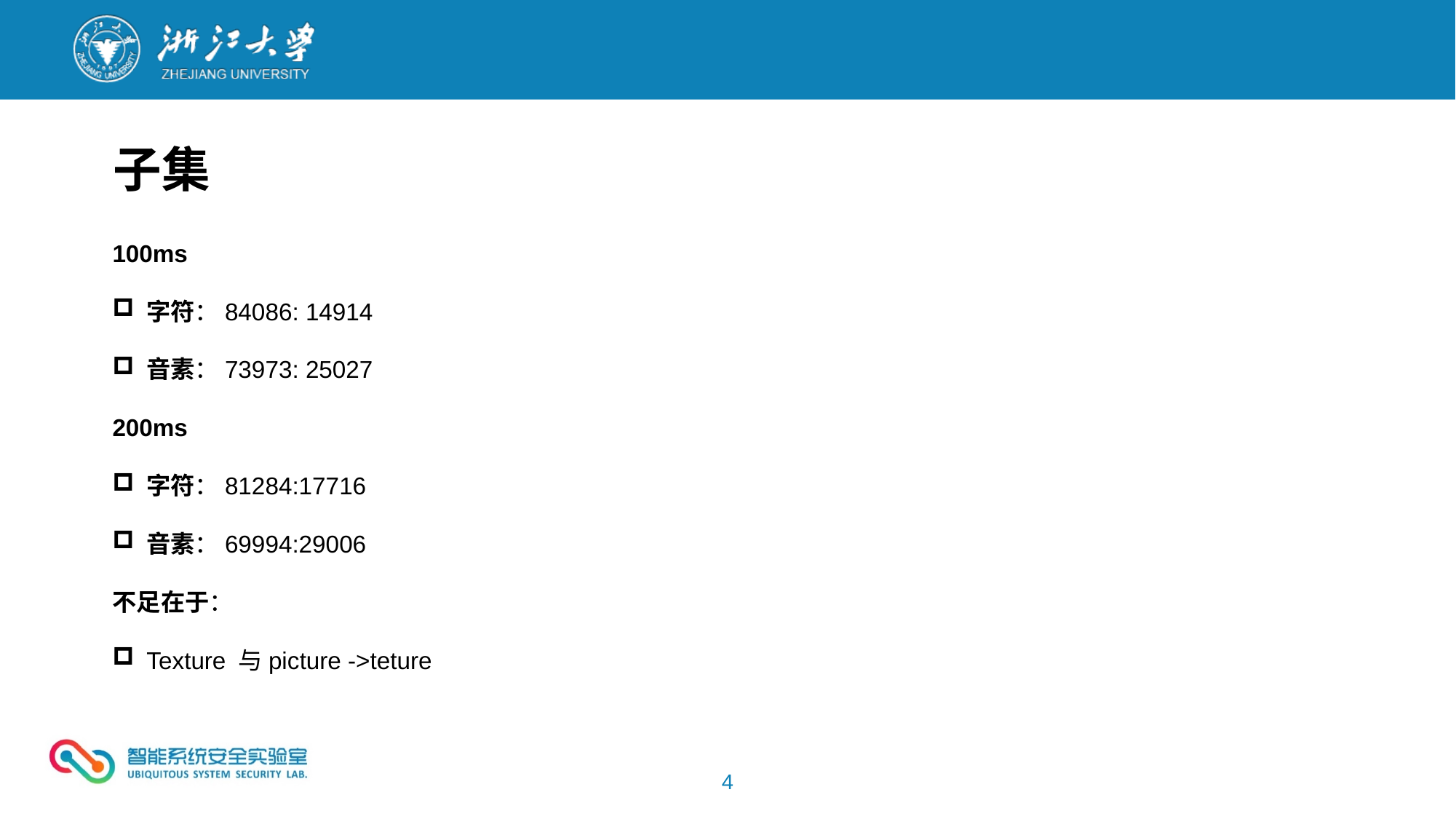

子集
100ms
字符：84086: 14914
音素：73973: 25027
200ms
字符：81284:17716
音素：69994:29006
不足在于：
Texture 与picture ->teture